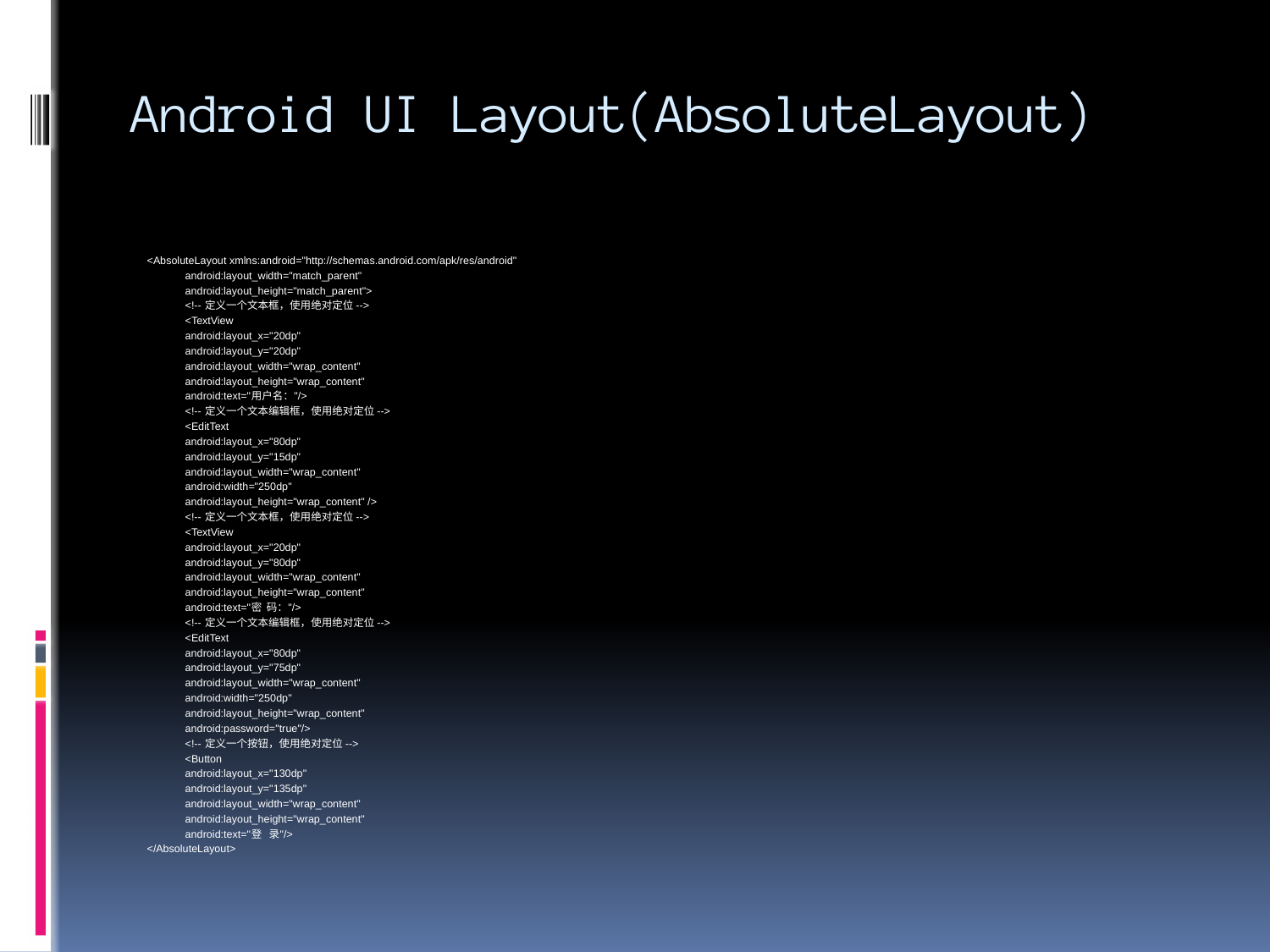

# Android UI Layout(AbsoluteLayout)
<AbsoluteLayout xmlns:android="http://schemas.android.com/apk/res/android"
	android:layout_width="match_parent"
	android:layout_height="match_parent">
	<!-- 定义一个文本框，使用绝对定位 -->
	<TextView
		android:layout_x="20dp"
		android:layout_y="20dp"
		android:layout_width="wrap_content"
		android:layout_height="wrap_content"
		android:text="用户名："/>
	<!-- 定义一个文本编辑框，使用绝对定位 -->
	<EditText
		android:layout_x="80dp"
		android:layout_y="15dp"
		android:layout_width="wrap_content"
		android:width="250dp"
		android:layout_height="wrap_content" />
	<!-- 定义一个文本框，使用绝对定位 -->
	<TextView
		android:layout_x="20dp"
		android:layout_y="80dp"
		android:layout_width="wrap_content"
		android:layout_height="wrap_content"
		android:text="密  码："/>
	<!-- 定义一个文本编辑框，使用绝对定位 -->
	<EditText
		android:layout_x="80dp"
		android:layout_y="75dp"
		android:layout_width="wrap_content"
		android:width="250dp"
		android:layout_height="wrap_content"
		android:password="true"/>
	<!-- 定义一个按钮，使用绝对定位 -->
	<Button
		android:layout_x="130dp"
		android:layout_y="135dp"
		android:layout_width="wrap_content"
		android:layout_height="wrap_content"
		android:text="登   录"/>
</AbsoluteLayout>